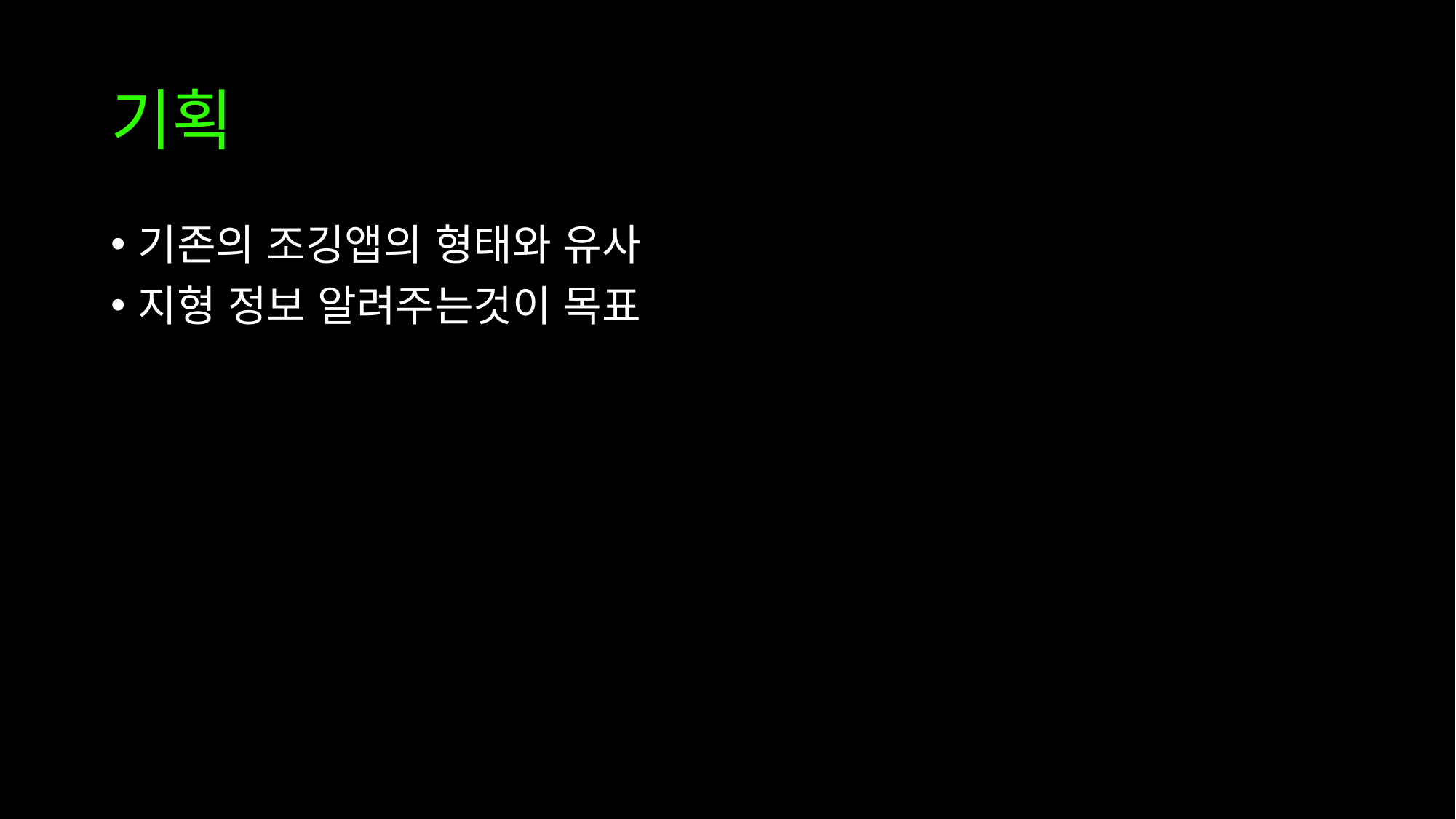

# 기획
기존의 조깅앱의 형태와 유사
지형 정보 알려주는것이 목표